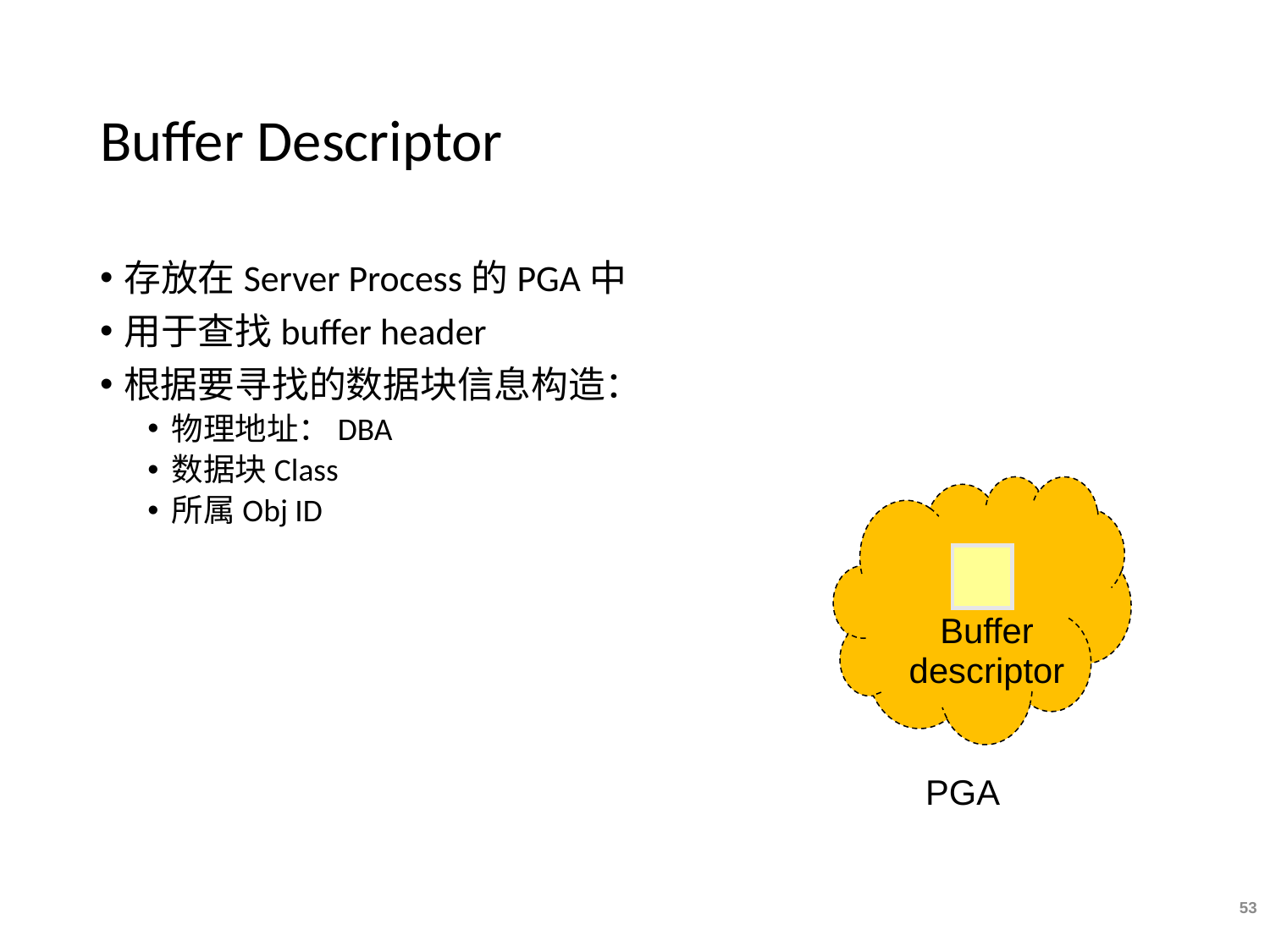

# Buffer Descriptor
存放在Server Process的PGA中
用于查找buffer header
根据要寻找的数据块信息构造：
物理地址：DBA
数据块Class
所属Obj ID

Buffer descriptor
PGA

53